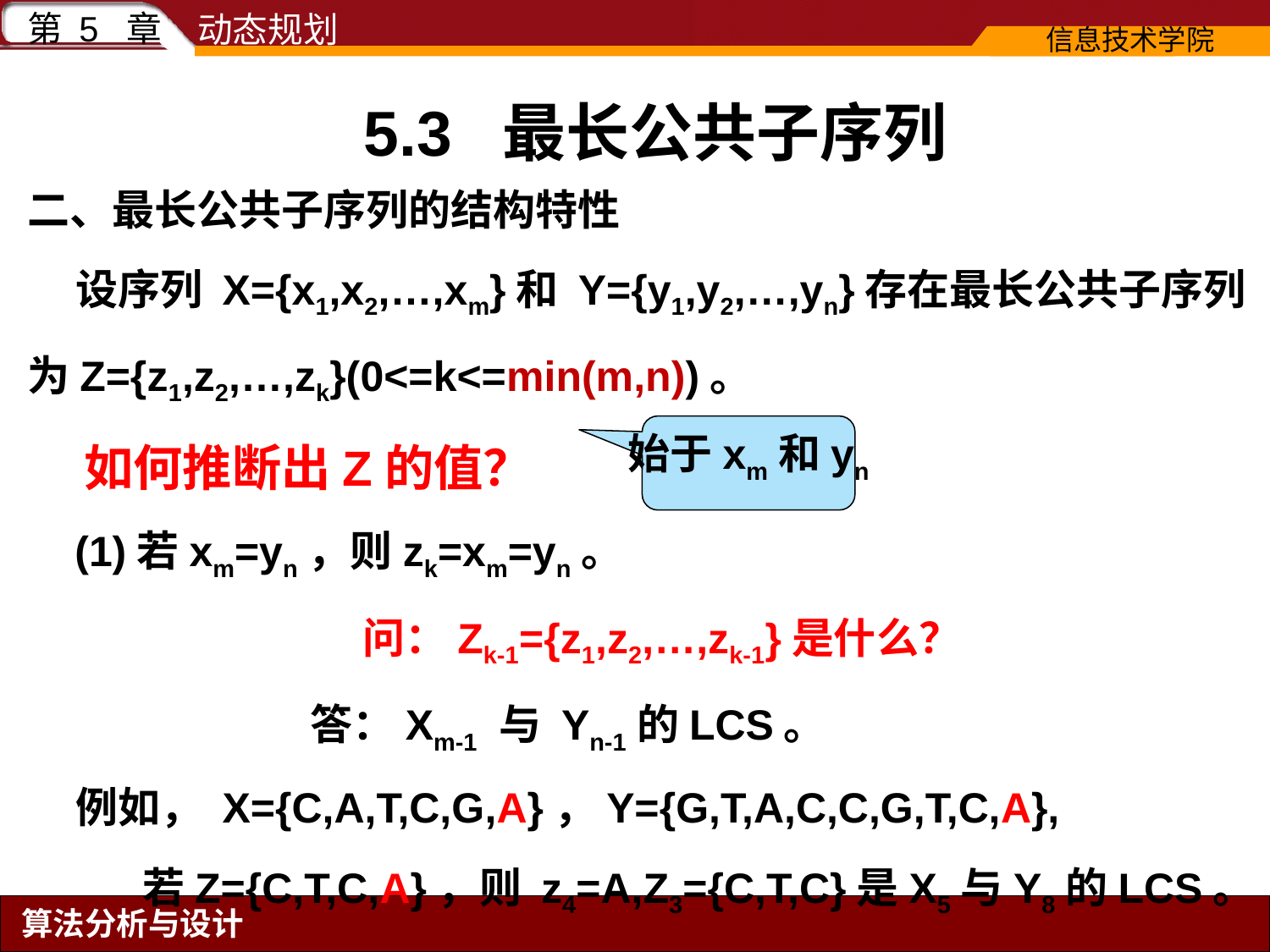

# 5.3  最长公共子序列
二、最长公共子序列的结构特性
    设序列 X={x1,x2,…,xm}和 Y={y1,y2,…,yn}存在最长公共子序列为Z={z1,z2,…,zk}(0<=k<=min(m,n))。
    如何推断出Z的值？
    (1)若xm=yn，则zk=xm=yn。
   问：Zk-1={z1,z2,…,zk-1}是什么？
		  答：Xm-1 与 Yn-1的LCS。
    例如， X={C,A,T,C,G,A}，Y={G,T,A,C,C,G,T,C,A},
           若Z={C,T,C,A}，则 z4=A,Z3={C,T,C}是X5与Y8的LCS。
始于xm和yn